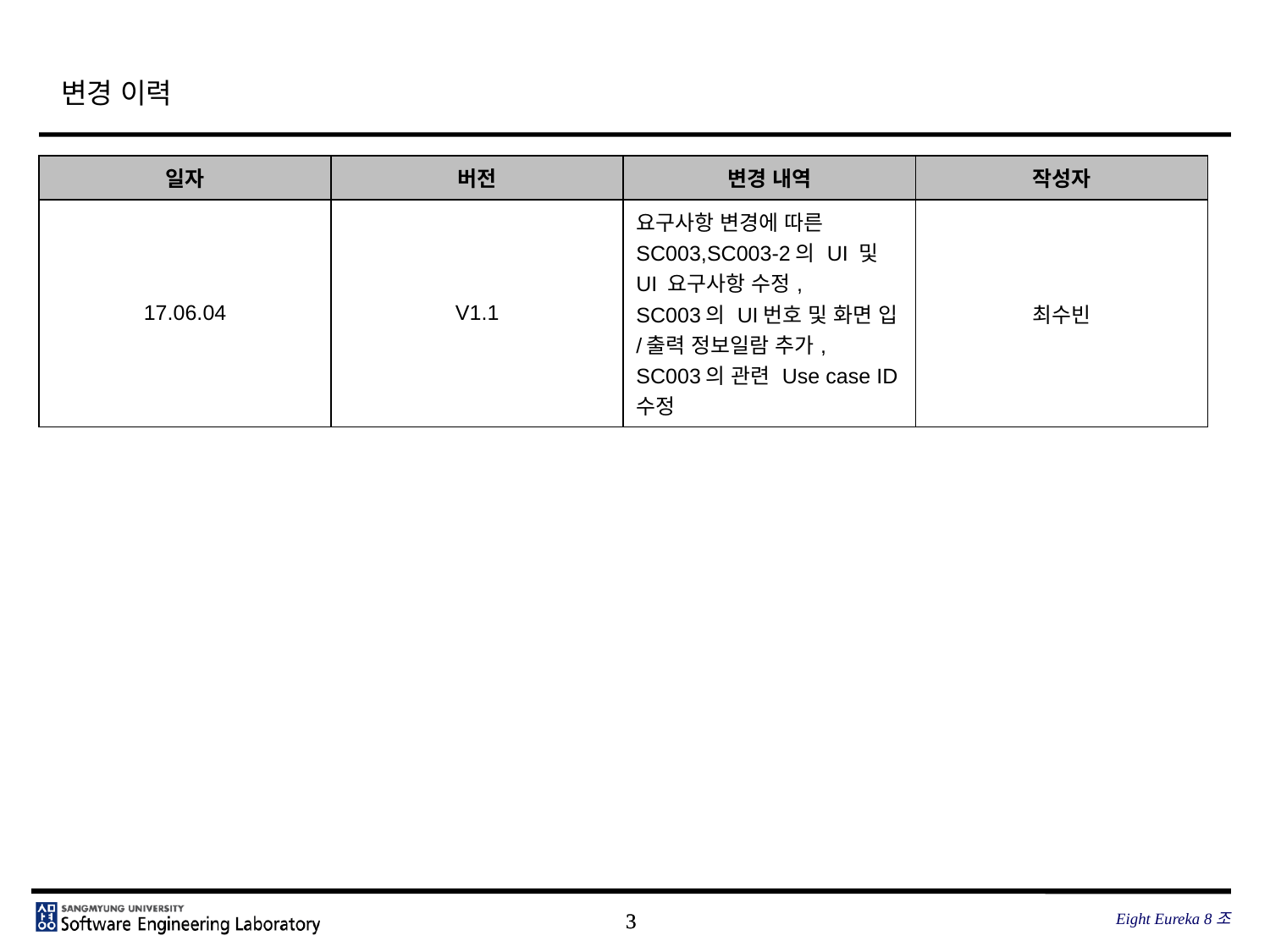

# 변경 이력
| 일자 | 버전 | 변경 내역 | 작성자 |
| --- | --- | --- | --- |
| 17.06.04 | V1.1 | 요구사항 변경에 따른 SC003,SC003-2의 UI 및 UI 요구사항 수정, SC003의 UI번호 및 화면 입/출력 정보일람 추가, SC003의 관련 Use case ID 수정 | 최수빈 |
Eight Eureka 8조